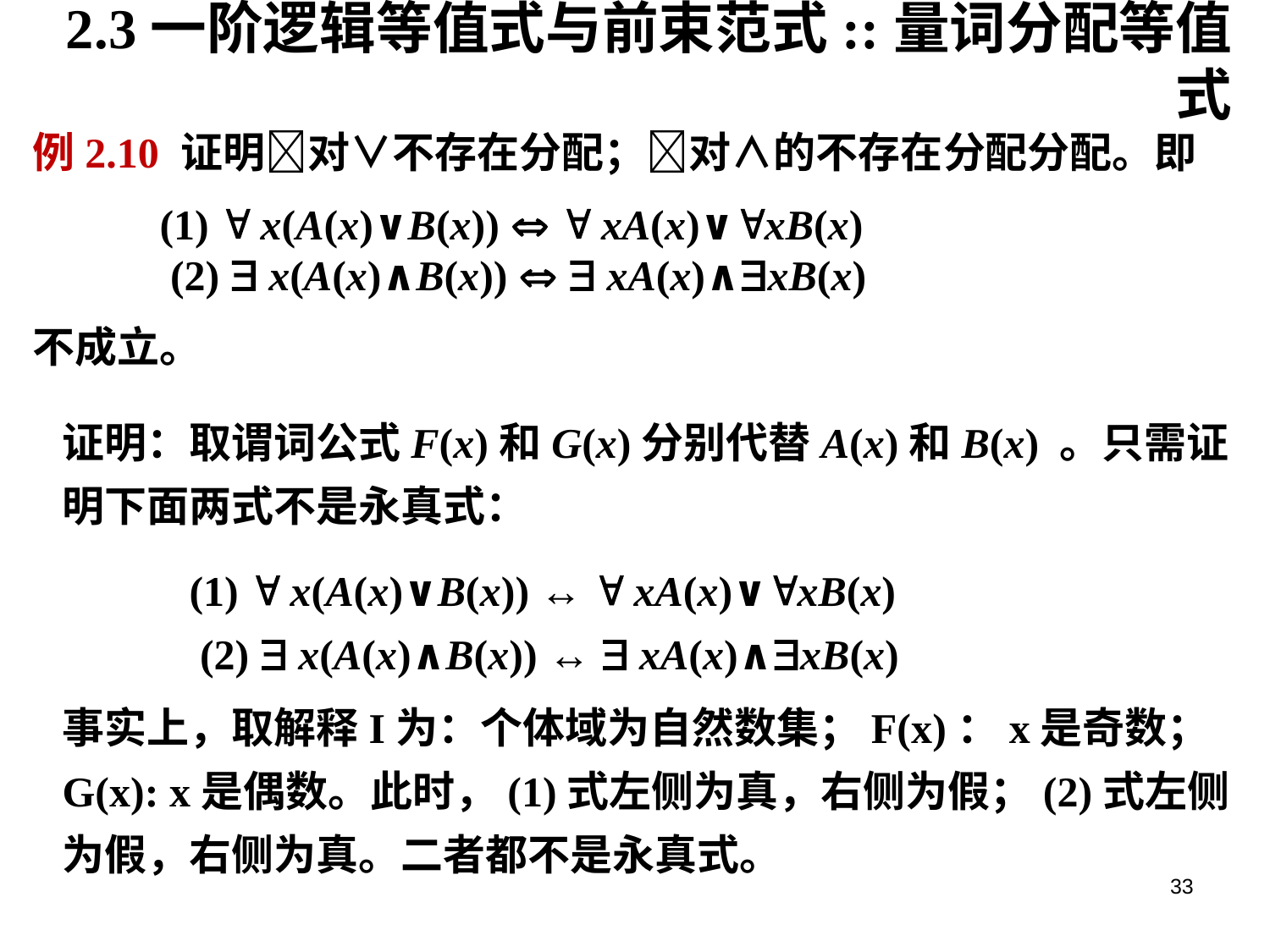

# 2.3一阶逻辑等值式与前束范式::量词分配等值式
例2.10 证明∀对∨不存在分配；∃对∧的不存在分配分配。即
	(1) ∀ x(A(x)∨B(x)) ⇔ ∀ xA(x)∨∀xB(x)
	 (2) ∃ x(A(x)∧B(x)) ⇔ ∃ xA(x)∧∃xB(x)
不成立。
证明：取谓词公式F(x)和G(x)分别代替A(x)和B(x) 。只需证明下面两式不是永真式：
 	(1) ∀ x(A(x)∨B(x)) ↔ ∀ xA(x)∨∀xB(x)
	 (2) ∃ x(A(x)∧B(x)) ↔ ∃ xA(x)∧∃xB(x)
事实上，取解释I为：个体域为自然数集；F(x)：x是奇数；G(x): x是偶数。此时，(1)式左侧为真，右侧为假；(2)式左侧为假，右侧为真。二者都不是永真式。

33